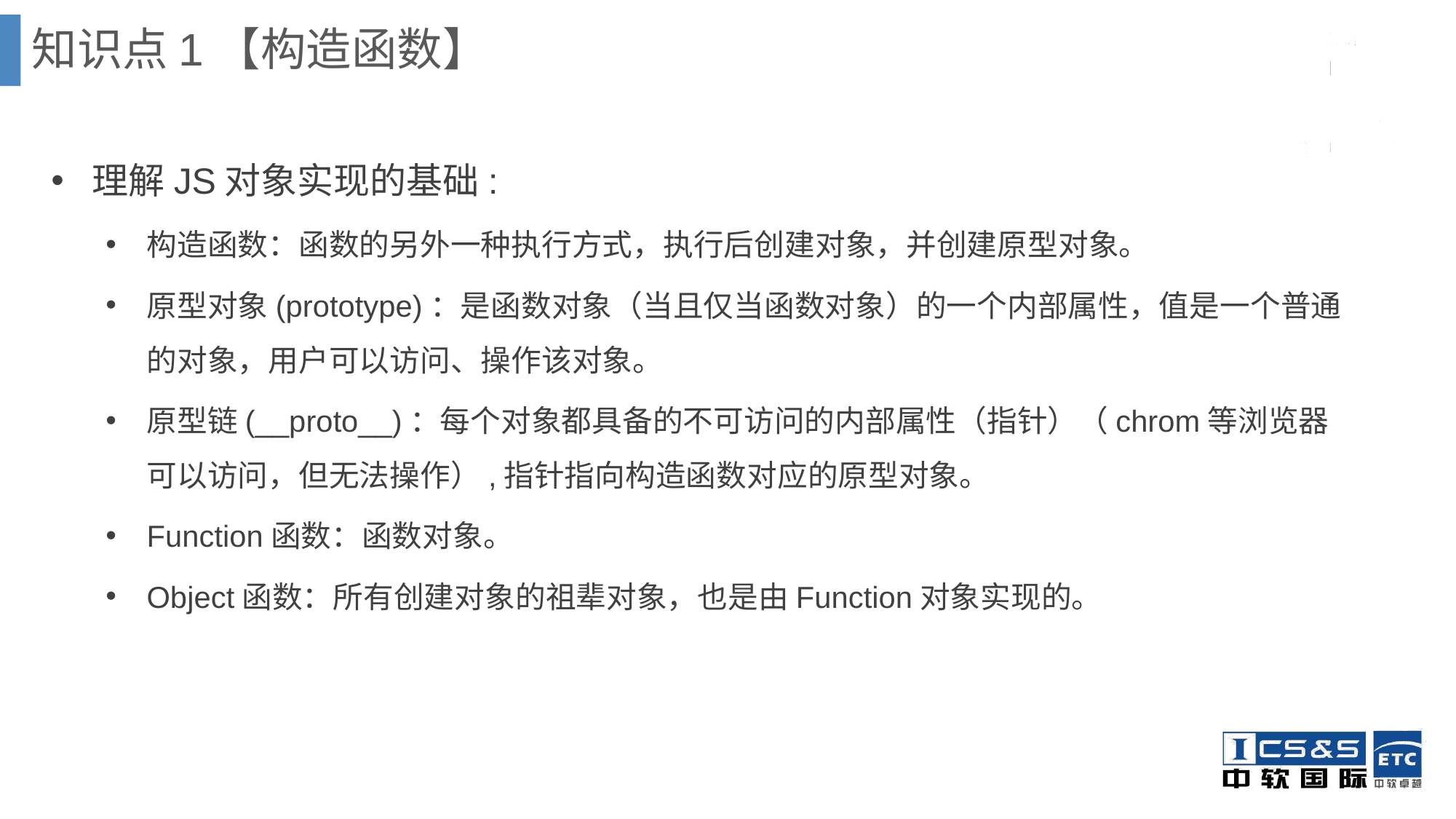

知识点1【构造函数】
理解JS对象实现的基础:
构造函数：函数的另外一种执行方式，执行后创建对象，并创建原型对象。
原型对象(prototype)：是函数对象（当且仅当函数对象）的一个内部属性，值是一个普通的对象，用户可以访问、操作该对象。
原型链(__proto__)：每个对象都具备的不可访问的内部属性（指针）（chrom等浏览器可以访问，但无法操作）,指针指向构造函数对应的原型对象。
Function函数：函数对象。
Object函数：所有创建对象的祖辈对象，也是由Function对象实现的。